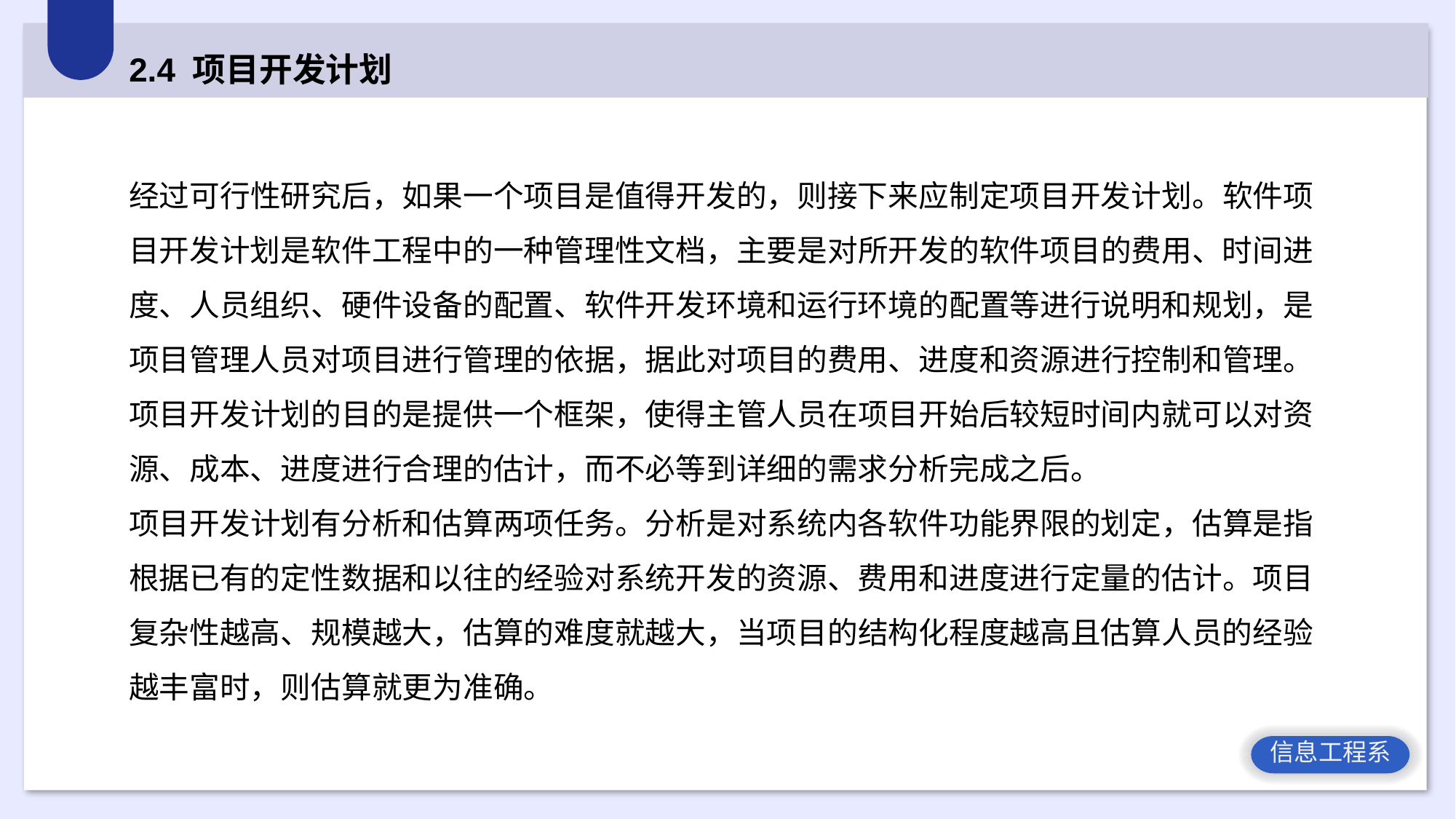

2.4 项目开发计划
经过可行性研究后，如果一个项目是值得开发的，则接下来应制定项目开发计划。软件项目开发计划是软件工程中的一种管理性文档，主要是对所开发的软件项目的费用、时间进度、人员组织、硬件设备的配置、软件开发环境和运行环境的配置等进行说明和规划，是项目管理人员对项目进行管理的依据，据此对项目的费用、进度和资源进行控制和管理。
项目开发计划的目的是提供一个框架，使得主管人员在项目开始后较短时间内就可以对资源、成本、进度进行合理的估计，而不必等到详细的需求分析完成之后。
项目开发计划有分析和估算两项任务。分析是对系统内各软件功能界限的划定，估算是指根据已有的定性数据和以往的经验对系统开发的资源、费用和进度进行定量的估计。项目复杂性越高、规模越大，估算的难度就越大，当项目的结构化程度越高且估算人员的经验越丰富时，则估算就更为准确。